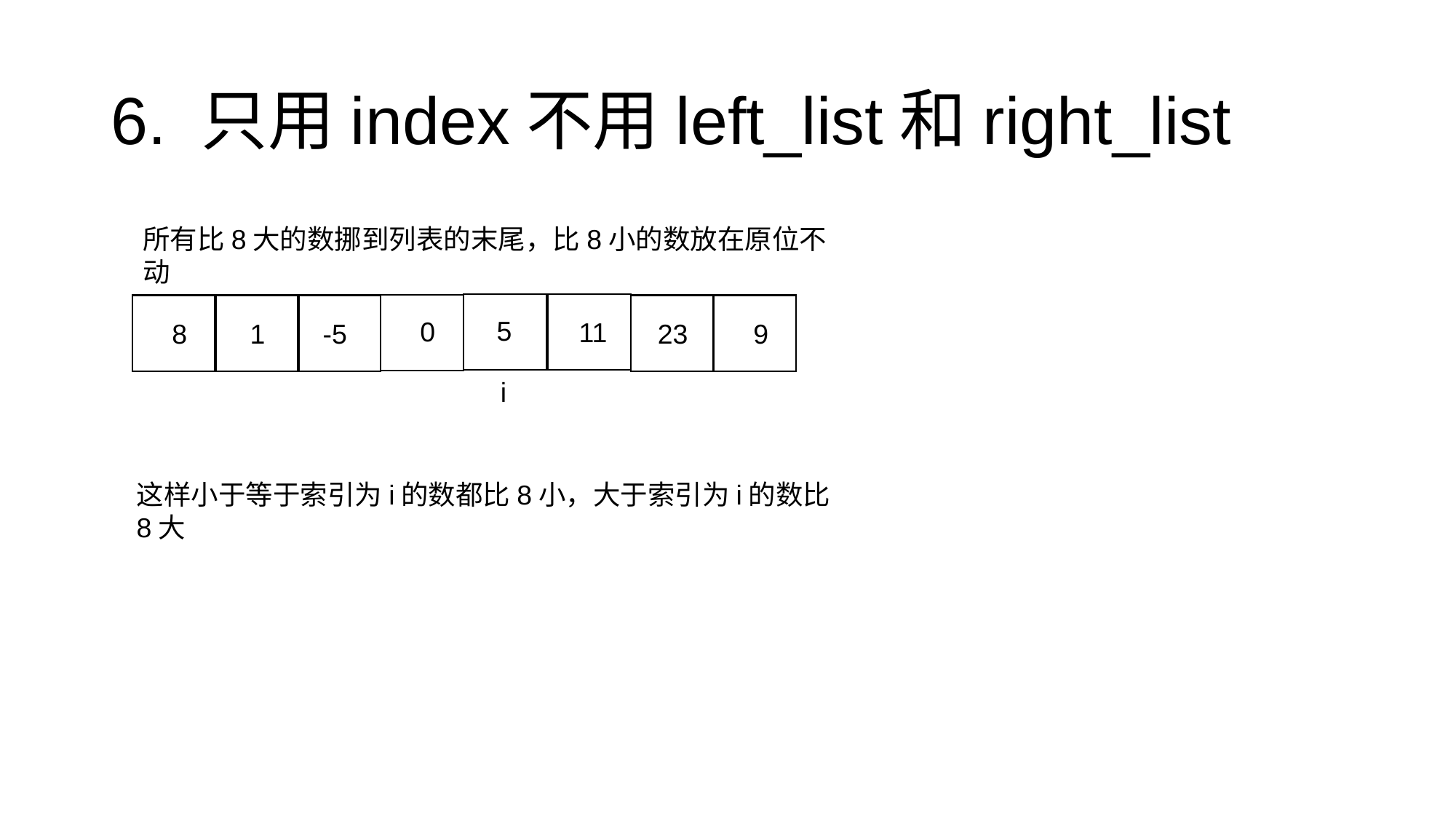

# 6. 只用index不用left_list和right_list
所有比8大的数挪到列表的末尾，比8小的数放在原位不动

5
0
11
8
1
-5
23
9
i
这样小于等于索引为i的数都比8小，大于索引为i的数比8大